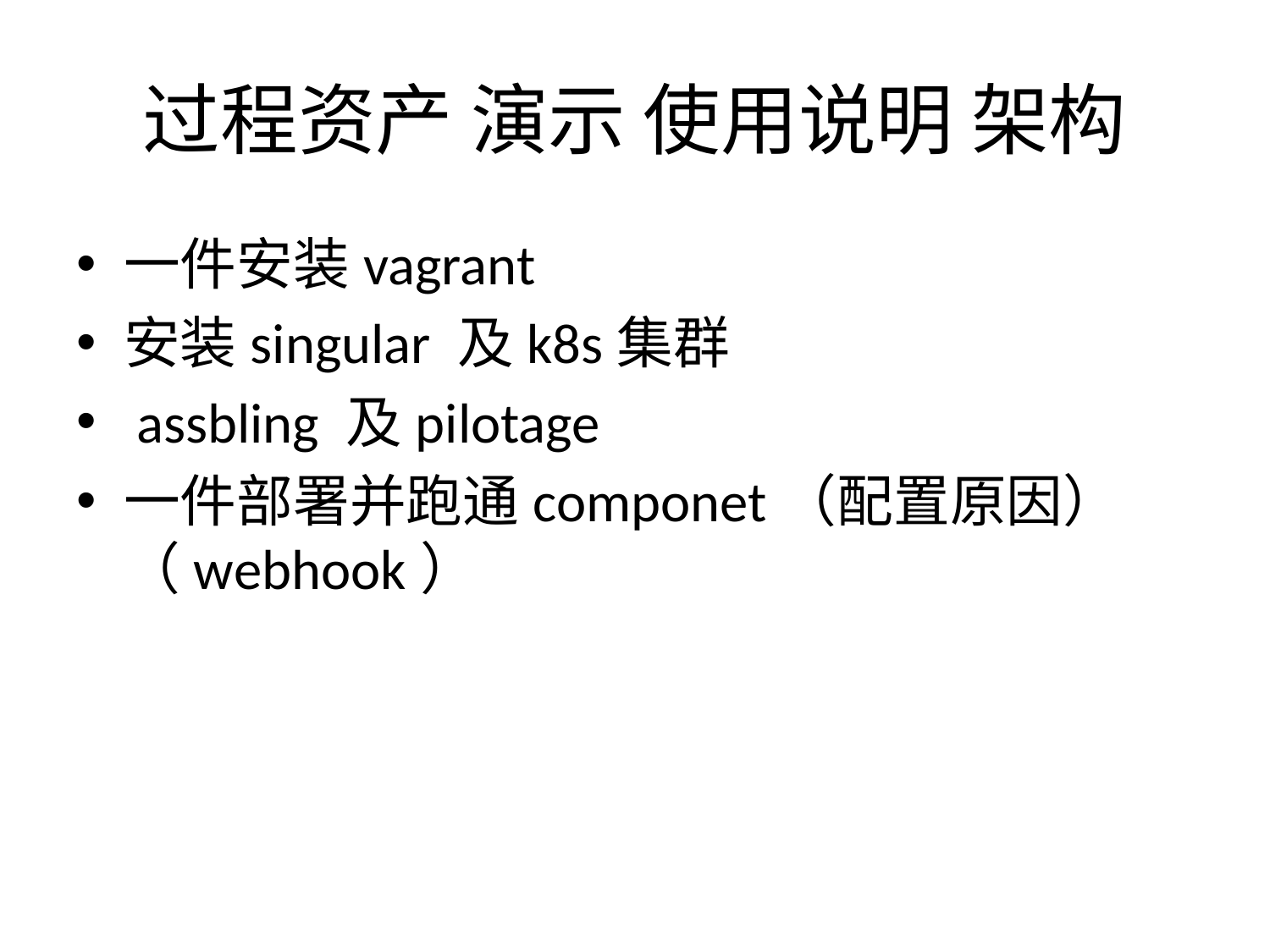

# 过程资产 演示 使用说明 架构
一件安装vagrant
安装singular 及k8s集群
 assbling 及pilotage
一件部署并跑通componet（配置原因）（webhook）